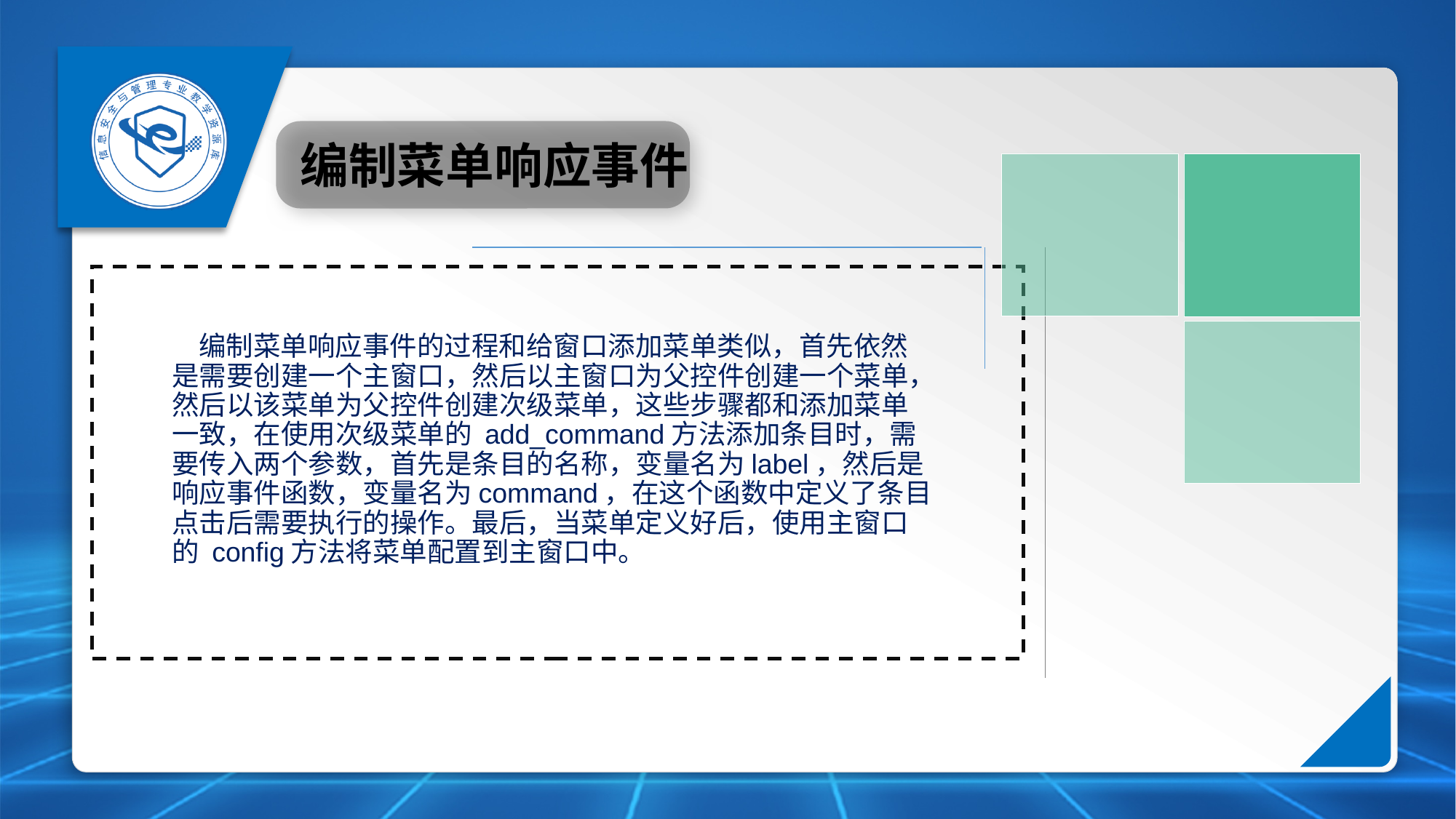

编制菜单响应事件

编制菜单响应事件的过程和给窗口添加菜单类似，首先依然是需要创建一个主窗口，然后以主窗口为父控件创建一个菜单，然后以该菜单为父控件创建次级菜单，这些步骤都和添加菜单一致，在使用次级菜单的 add_command方法添加条目时，需要传入两个参数，首先是条目的名称，变量名为label，然后是响应事件函数，变量名为command，在这个函数中定义了条目点击后需要执行的操作。最后，当菜单定义好后，使用主窗口的 config方法将菜单配置到主窗口中。